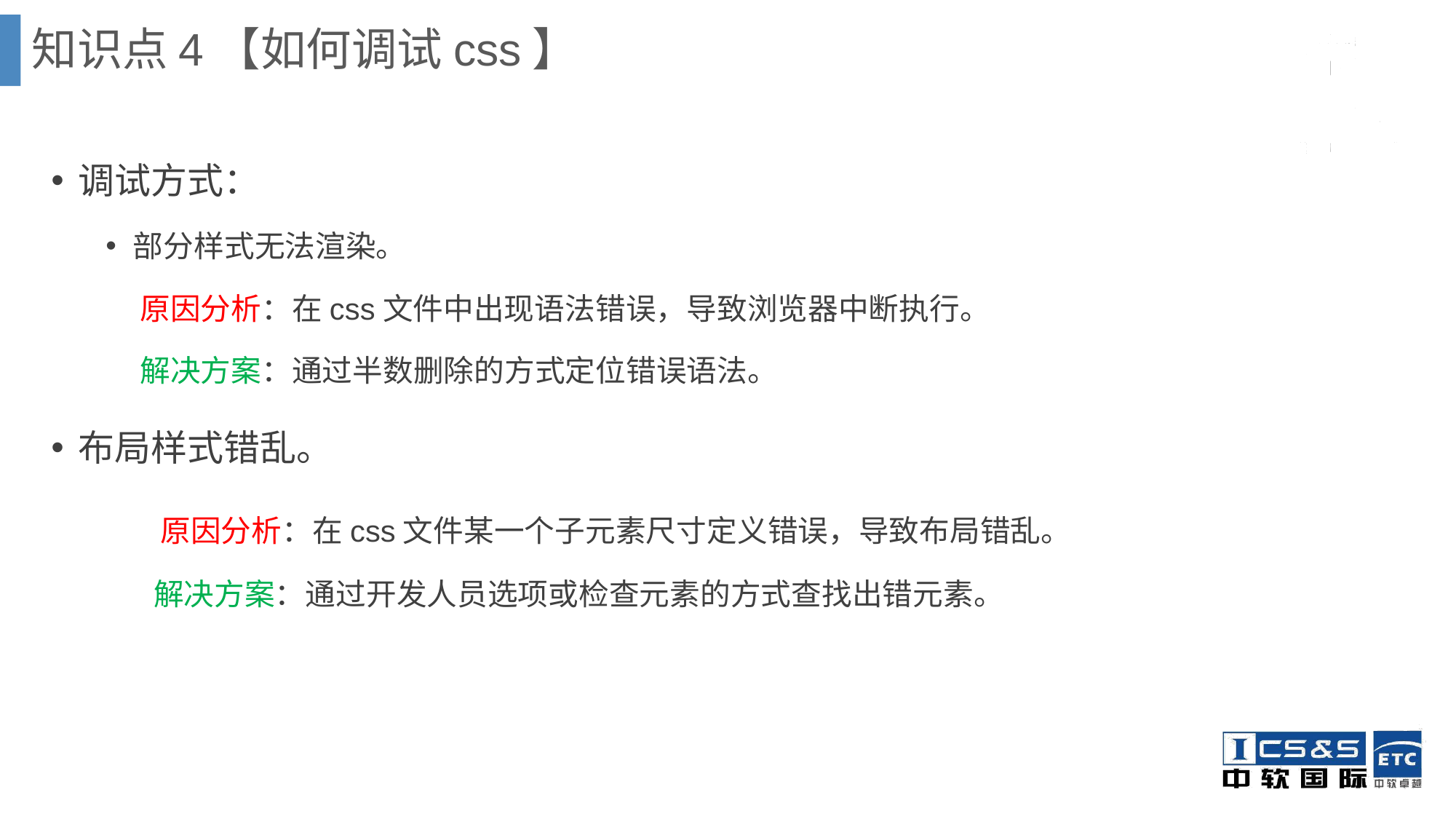

知识点4【如何调试css】
调试方式：
部分样式无法渲染。
    原因分析：在css文件中出现语法错误，导致浏览器中断执行。
    解决方案：通过半数删除的方式定位错误语法。
布局样式错乱。
 	原因分析：在css文件某一个子元素尺寸定义错误，导致布局错乱。
      解决方案：通过开发人员选项或检查元素的方式查找出错元素。